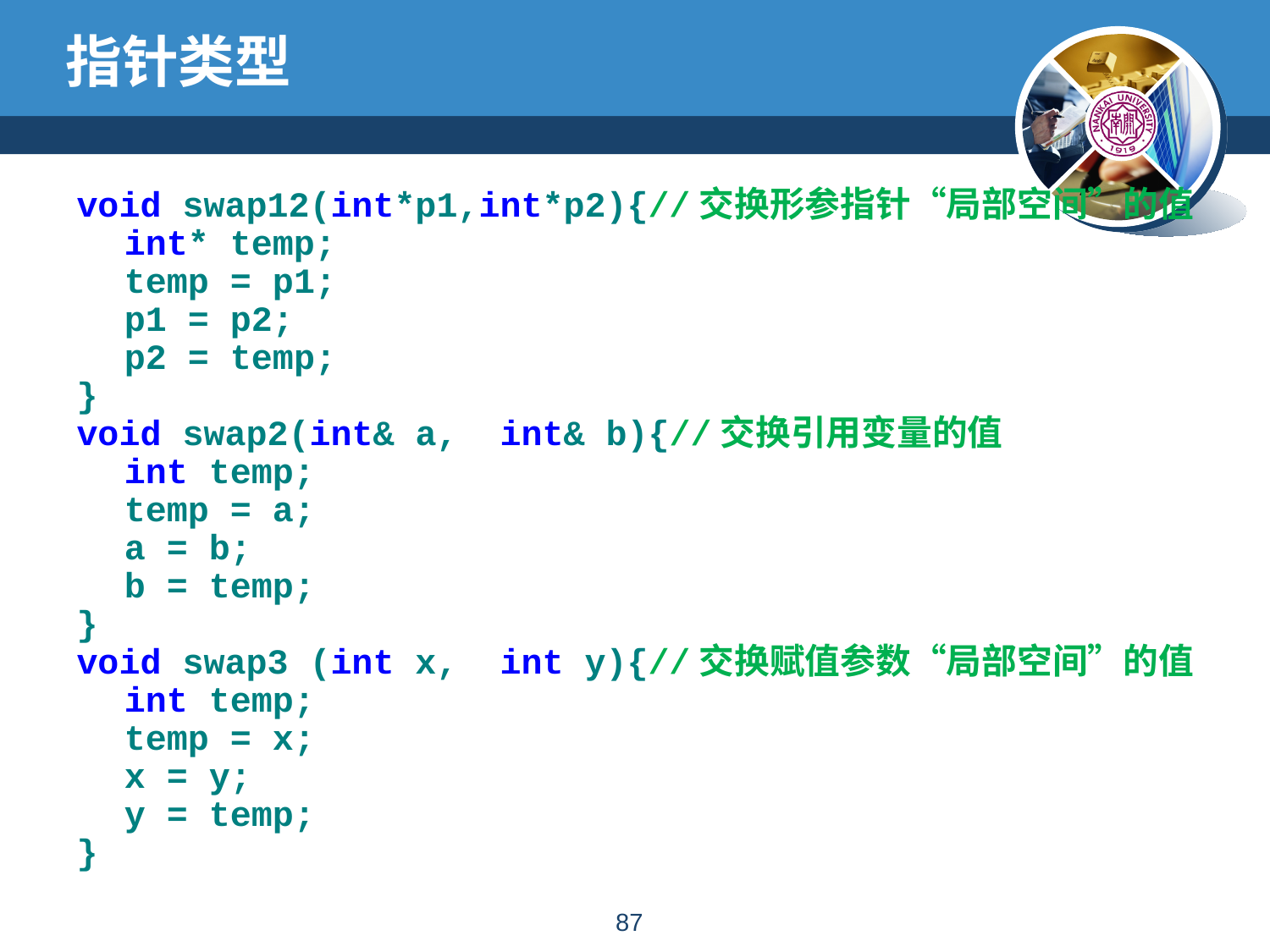

# 指针类型
void swap12(int*p1,int*p2){//交换形参指针“局部空间”的值
	int* temp;
	temp = p1;
	p1 = p2;
	p2 = temp;
}
void swap2(int& a,  int& b){//交换引用变量的值
	int temp;
	temp = a;
	a = b;
	b = temp;
}
void swap3 (int x,  int y){//交换赋值参数“局部空间”的值
	int temp;
	temp = x;
	x = y;
	y = temp;
}
87